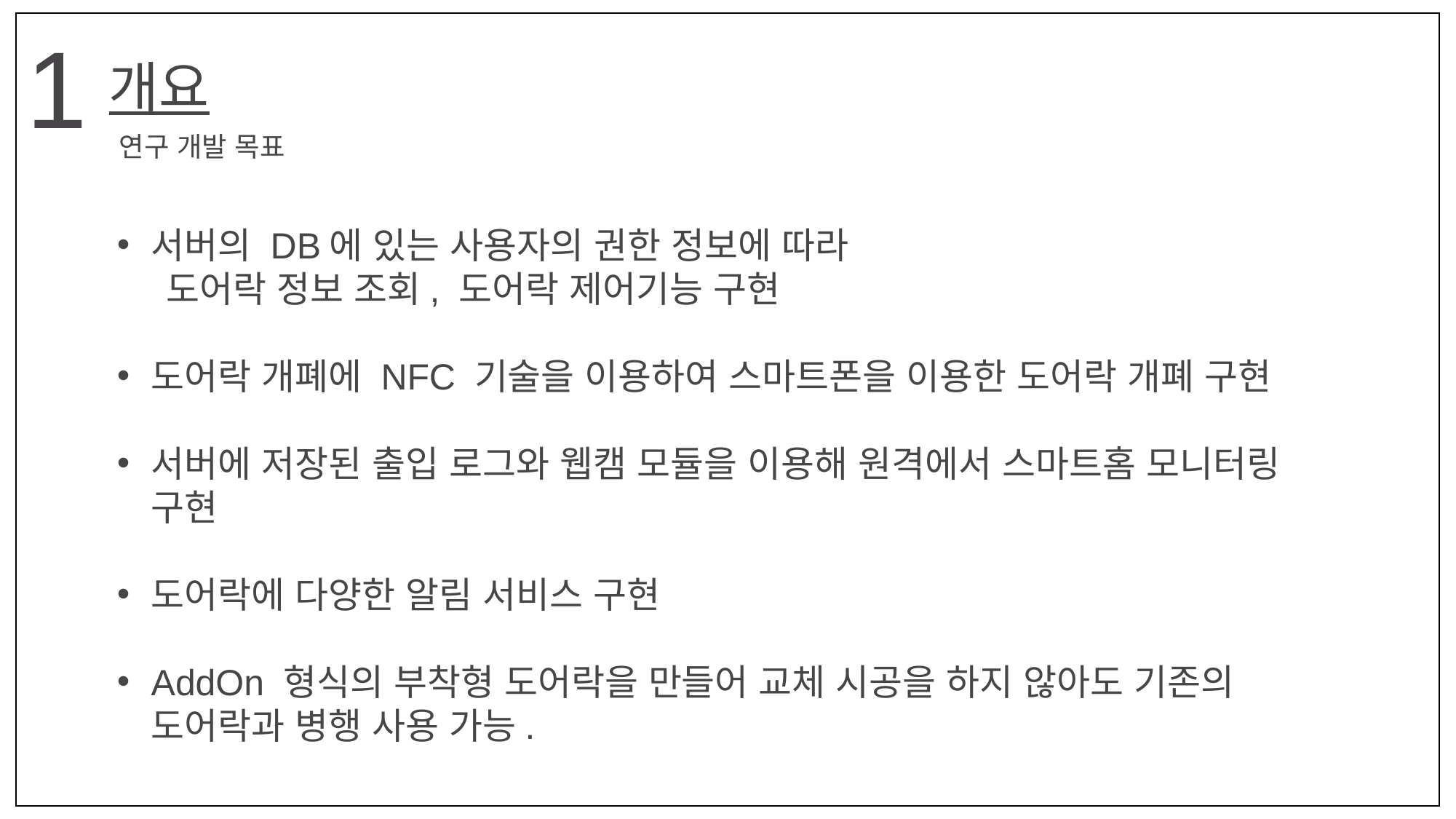

1
개요
연구 개발 목표
서버의 DB에 있는 사용자의 권한 정보에 따라
    도어락 정보 조회, 도어락 제어기능 구현

도어락 개폐에 NFC 기술을 이용하여 스마트폰을 이용한 도어락 개폐 구현

서버에 저장된 출입 로그와 웹캠 모듈을 이용해 원격에서 스마트홈 모니터링 구현

도어락에 다양한 알림 서비스 구현

AddOn 형식의 부착형 도어락을 만들어 교체 시공을 하지 않아도 기존의 도어락과 병행 사용 가능.